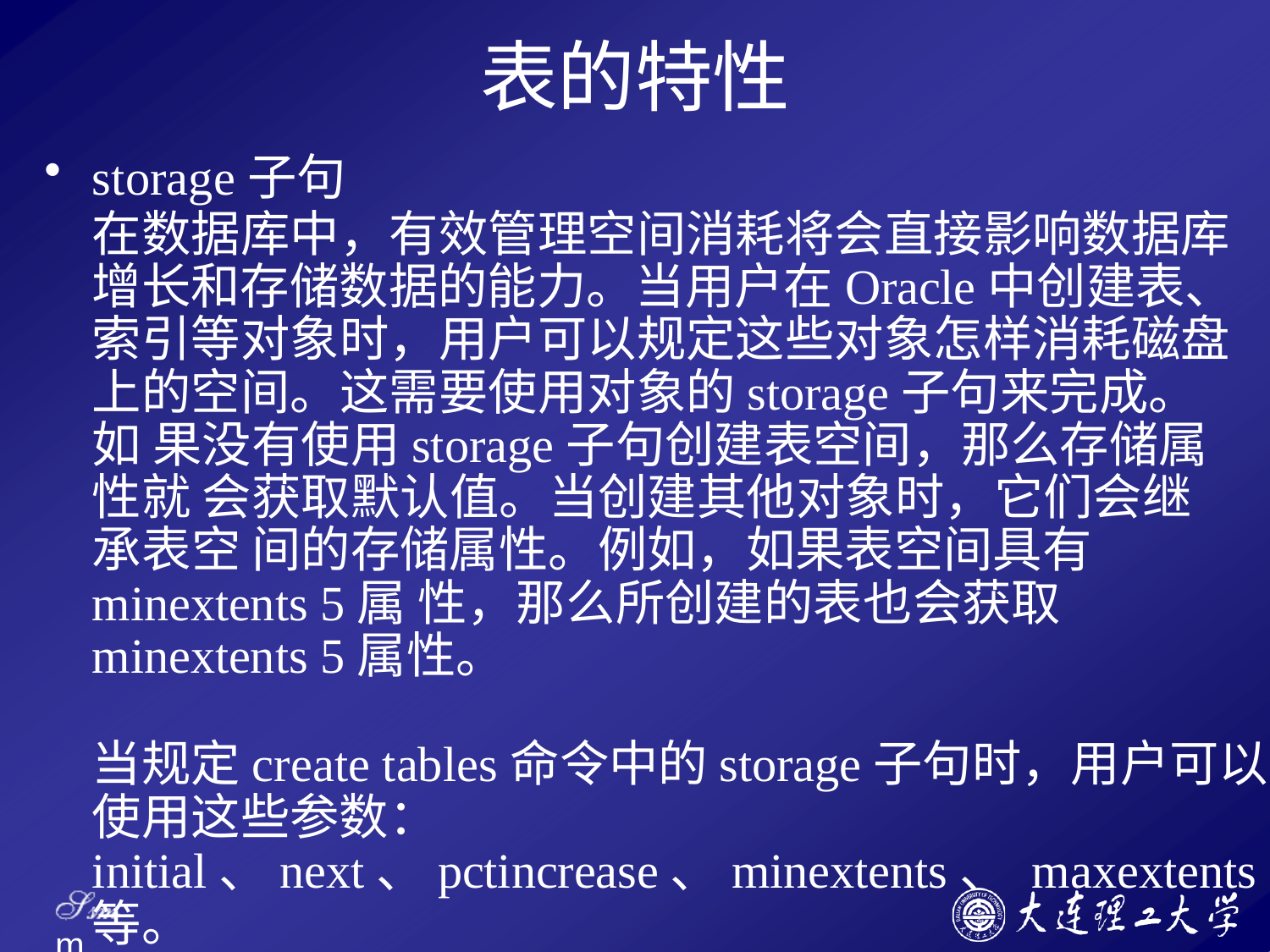

# 表的特性
storage子句
在数据库中，有效管理空间消耗将会直接影响数据库 增长和存储数据的能力。当用户在Oracle中创建表、 索引等对象时，用户可以规定这些对象怎样消耗磁盘 上的空间。这需要使用对象的storage子句来完成。如 果没有使用storage子句创建表空间，那么存储属性就 会获取默认值。当创建其他对象时，它们会继承表空 间的存储属性。例如，如果表空间具有minextents 5属 性，那么所创建的表也会获取minextents 5属性。

当规定create tables命令中的storage子句时，用户可以 使用这些参数：initial、next、pctincrease、minextents、 maxextents等。

Ssm